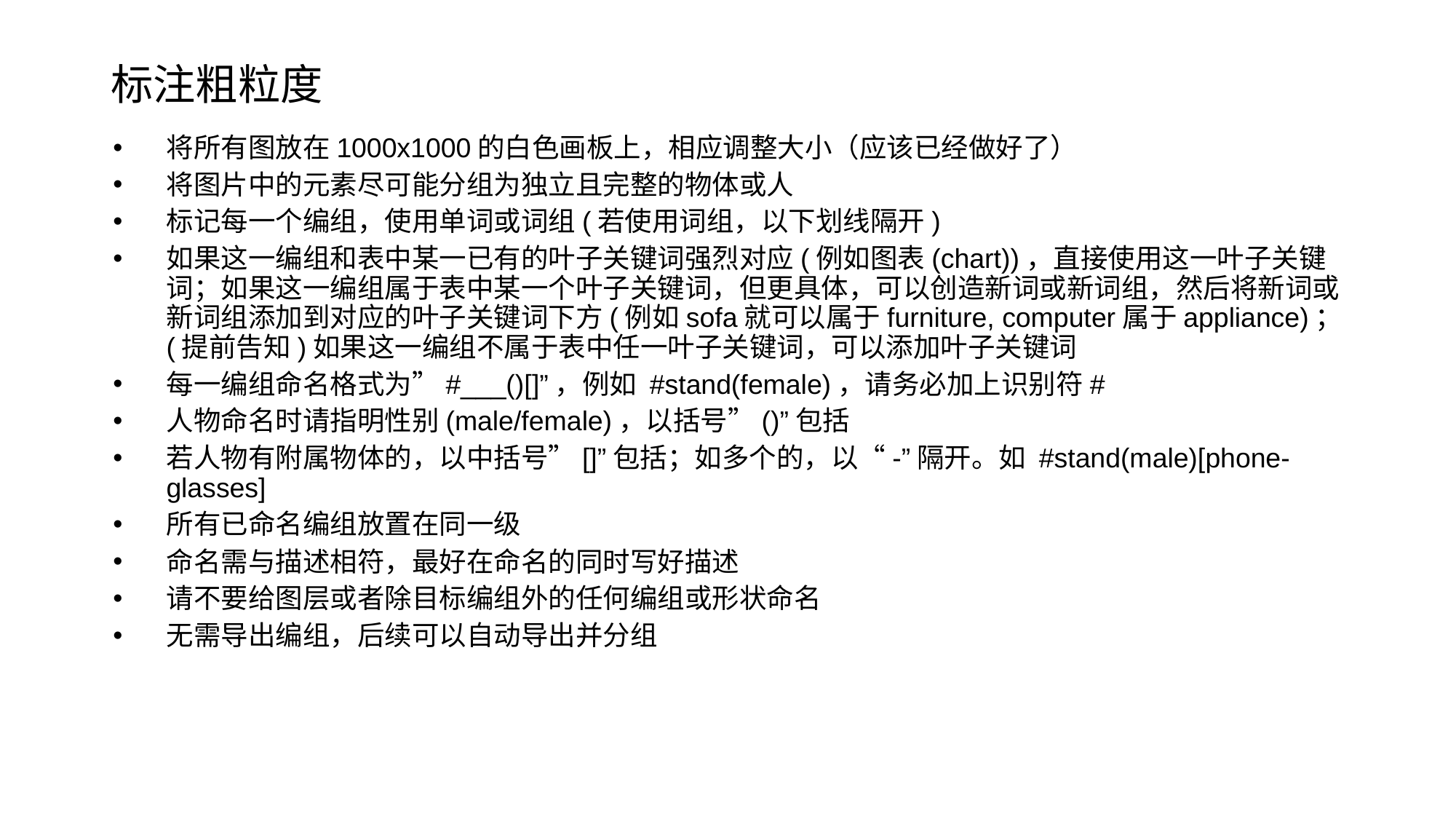

# 标注粗粒度
将所有图放在1000x1000的白色画板上，相应调整大小（应该已经做好了）
将图片中的元素尽可能分组为独立且完整的物体或人
标记每一个编组，使用单词或词组(若使用词组，以下划线隔开)
如果这一编组和表中某一已有的叶子关键词强烈对应(例如图表(chart))，直接使用这一叶子关键词；如果这一编组属于表中某一个叶子关键词，但更具体，可以创造新词或新词组，然后将新词或新词组添加到对应的叶子关键词下方(例如sofa就可以属于furniture, computer属于appliance)；(提前告知)如果这一编组不属于表中任一叶子关键词，可以添加叶子关键词
每一编组命名格式为”#___()[]”，例如 #stand(female)，请务必加上识别符#
人物命名时请指明性别(male/female)，以括号”()”包括
若人物有附属物体的，以中括号”[]”包括；如多个的，以“-”隔开。如 #stand(male)[phone-glasses]
所有已命名编组放置在同一级
命名需与描述相符，最好在命名的同时写好描述
请不要给图层或者除目标编组外的任何编组或形状命名
无需导出编组，后续可以自动导出并分组